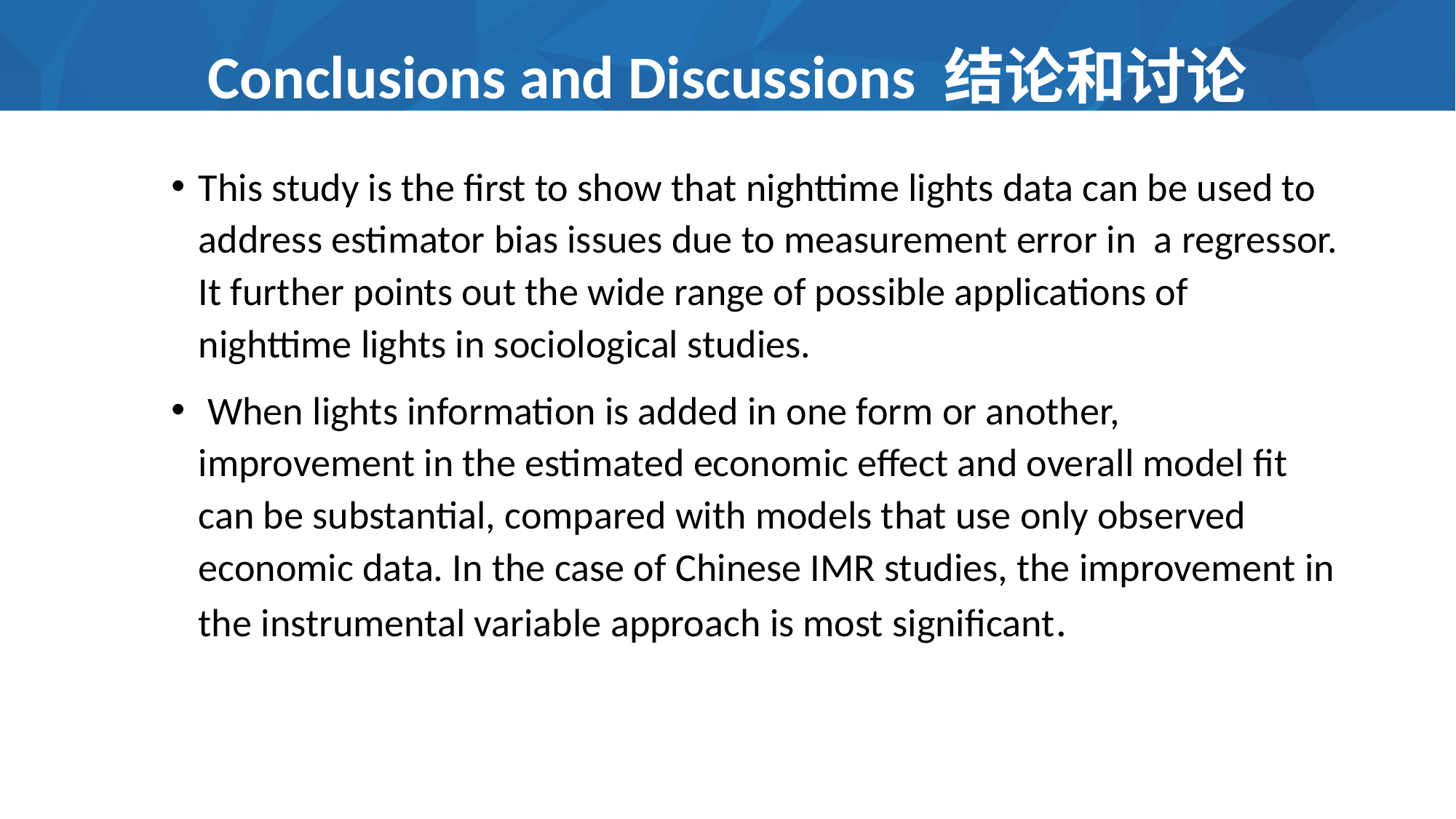

# Conclusions and Discussions 结论和讨论
This study is the first to show that nighttime lights data can be used to address estimator bias issues due to measurement error in  a regressor. It further points out the wide range of possible applications of nighttime lights in sociological studies.
 When lights information is added in one form or another, improvement in the estimated economic effect and overall model fit can be substantial, compared with models that use only observed economic data. In the case of Chinese IMR studies, the improvement in the instrumental variable approach is most significant.